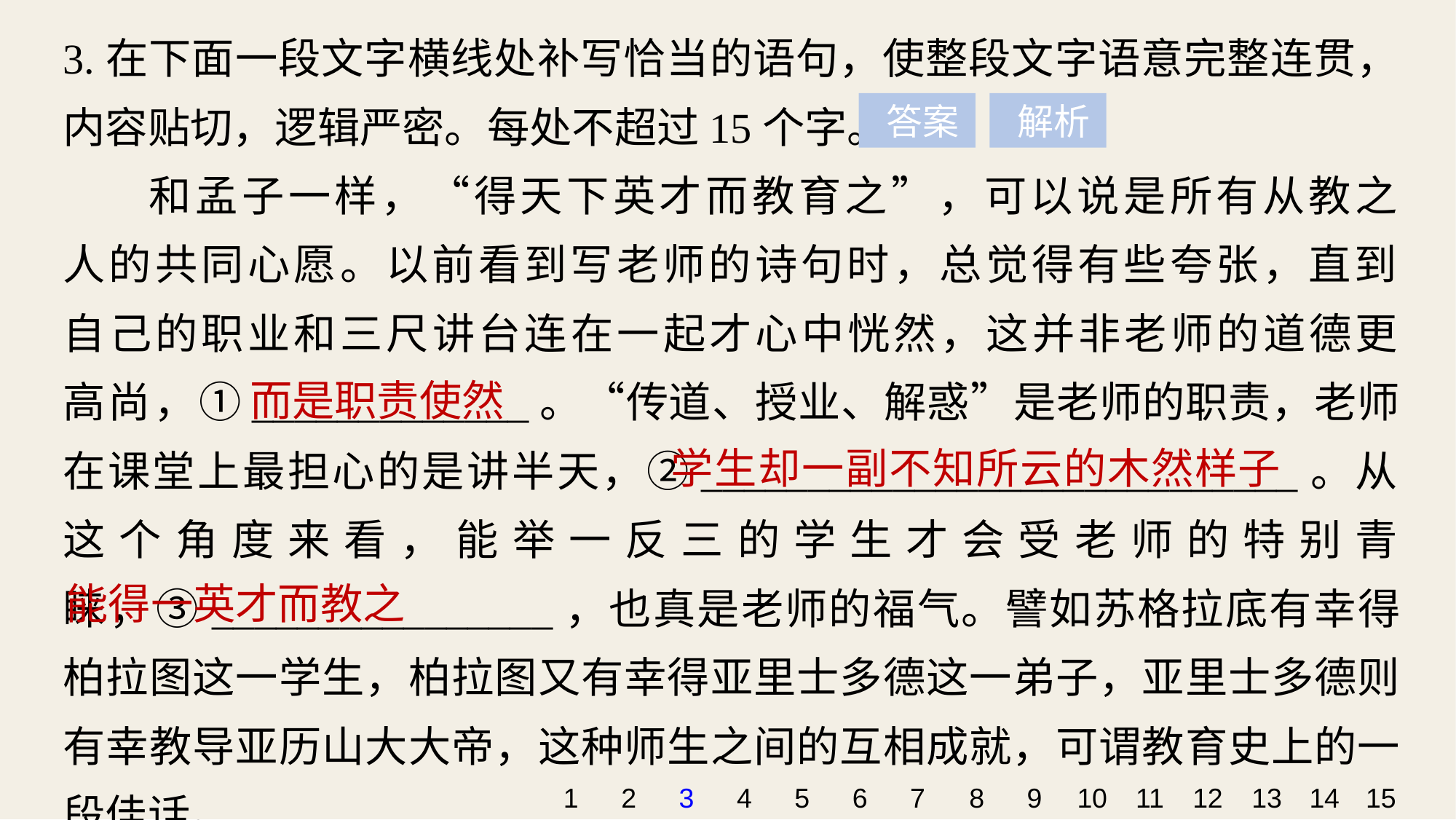

3.在下面一段文字横线处补写恰当的语句，使整段文字语意完整连贯，内容贴切，逻辑严密。每处不超过15个字。
和孟子一样，“得天下英才而教育之”，可以说是所有从教之人的共同心愿。以前看到写老师的诗句时，总觉得有些夸张，直到自己的职业和三尺讲台连在一起才心中恍然，这并非老师的道德更高尚，①_____________。“传道、授业、解惑”是老师的职责，老师在课堂上最担心的是讲半天，②____________________________。从这个角度来看，能举一反三的学生才会受老师的特别青睐，③________________，也真是老师的福气。譬如苏格拉底有幸得柏拉图这一学生，柏拉图又有幸得亚里士多德这一弟子，亚里士多德则有幸教导亚历山大大帝，这种师生之间的互相成就，可谓教育史上的一段佳话。
 答案
 解析
而是职责使然
学生却一副不知所云的木然样子
能得一英才而教之
1
2
3
4
5
6
7
8
9
10
11
12
13
14
15